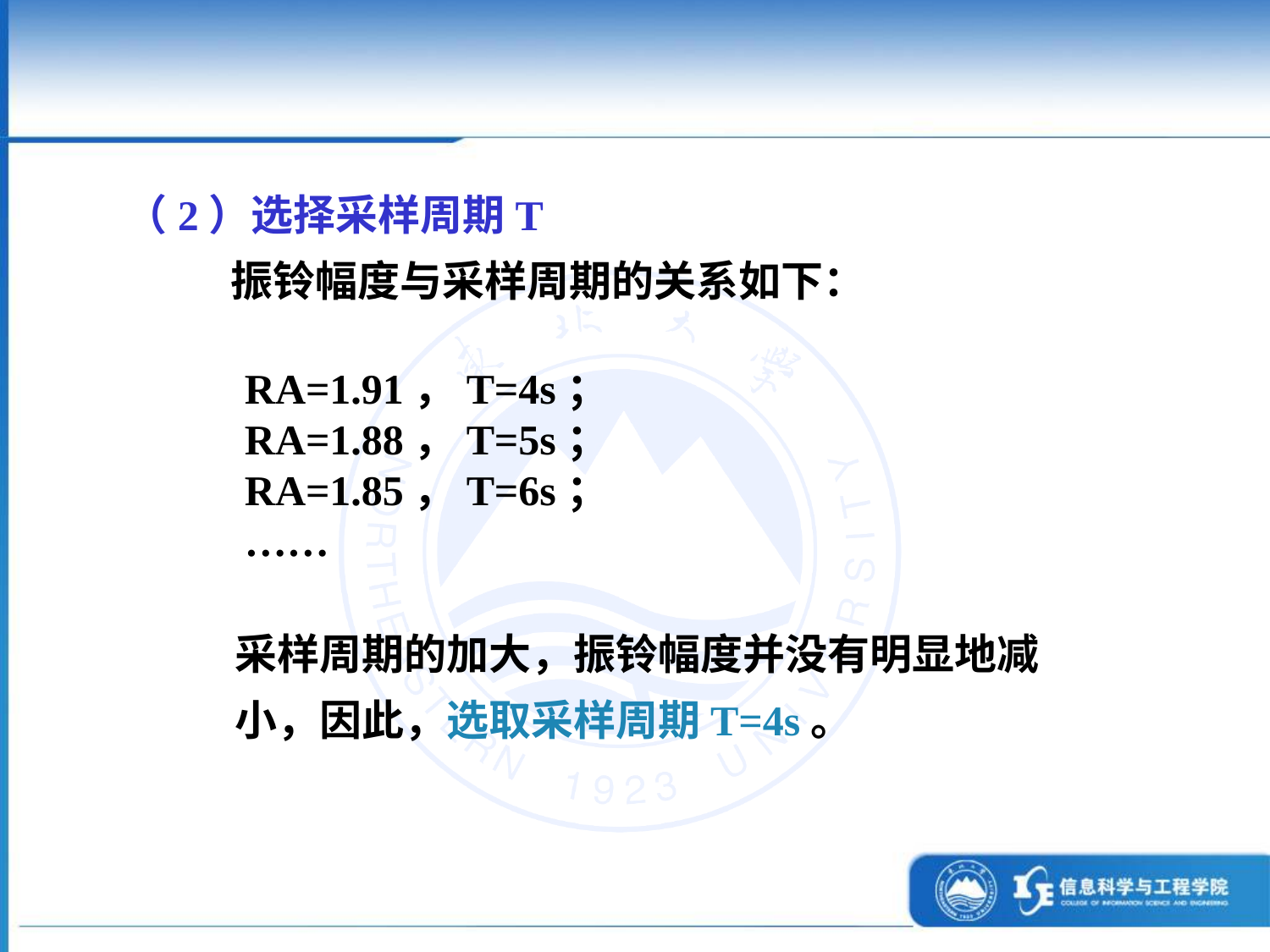

（2）选择采样周期T
          振铃幅度与采样周期的关系如下：
RA=1.91，T=4s；
RA=1.88，T=5s；
RA=1.85，T=6s；
……

采样周期的加大，振铃幅度并没有明显地减小，因此，选取采样周期T=4s。